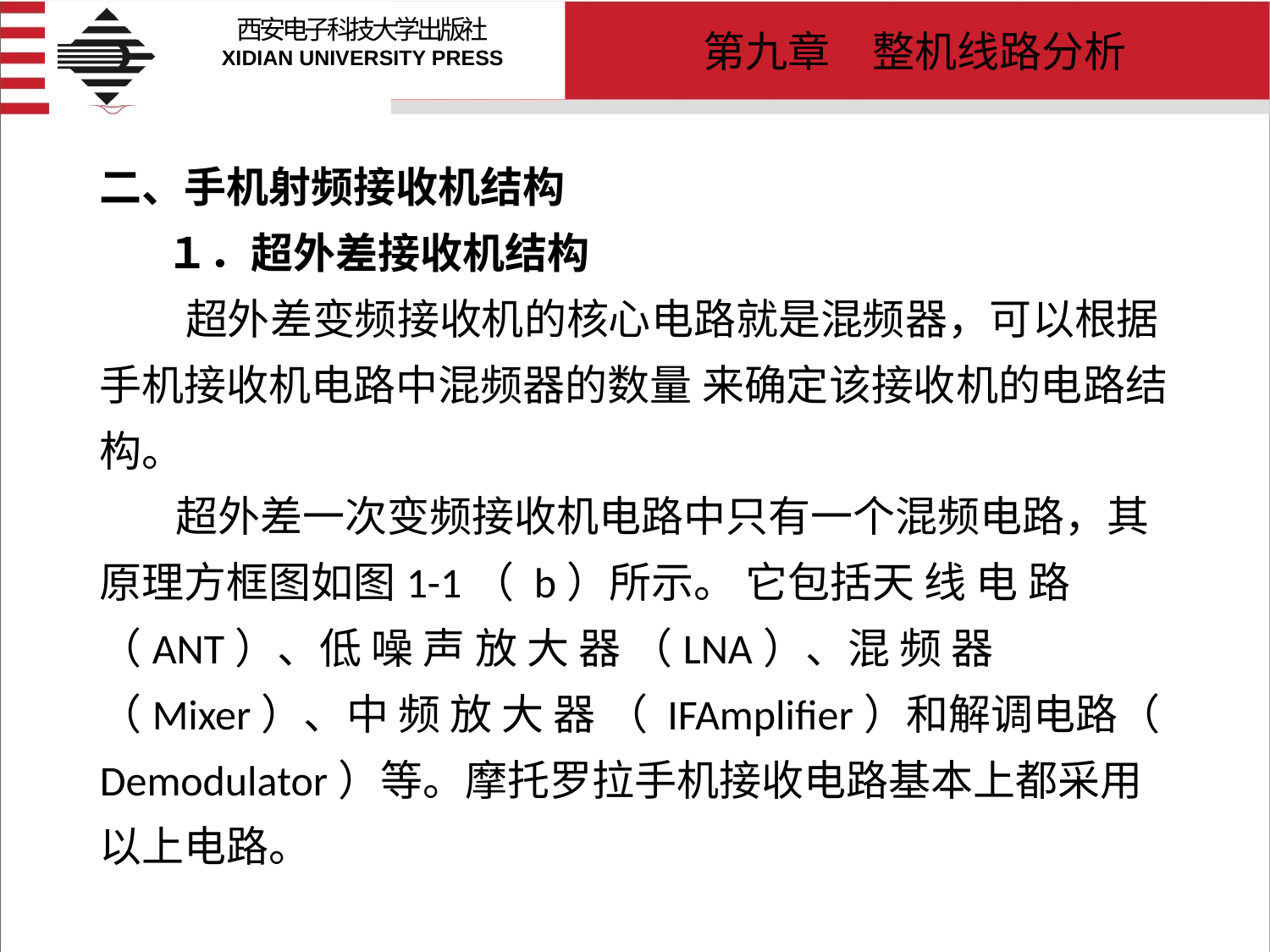

# 二、手机射频接收机结构 １．超外差接收机结构 超外差变频接收机的核心电路就是混频器，可以根据手机接收机电路中混频器的数量 来确定该接收机的电路结构。 超外差一次变频接收机电路中只有一个混频电路，其原理方框图如图1-1（ b）所示。 它包括天 线 电 路 （ANT）、低 噪 声 放 大 器 （LNA）、混 频 器 （Mixer）、中 频 放 大 器 （ IFAmplifier）和解调电路（ Demodulator）等。摩托罗拉手机接收电路基本上都采用以上电路。